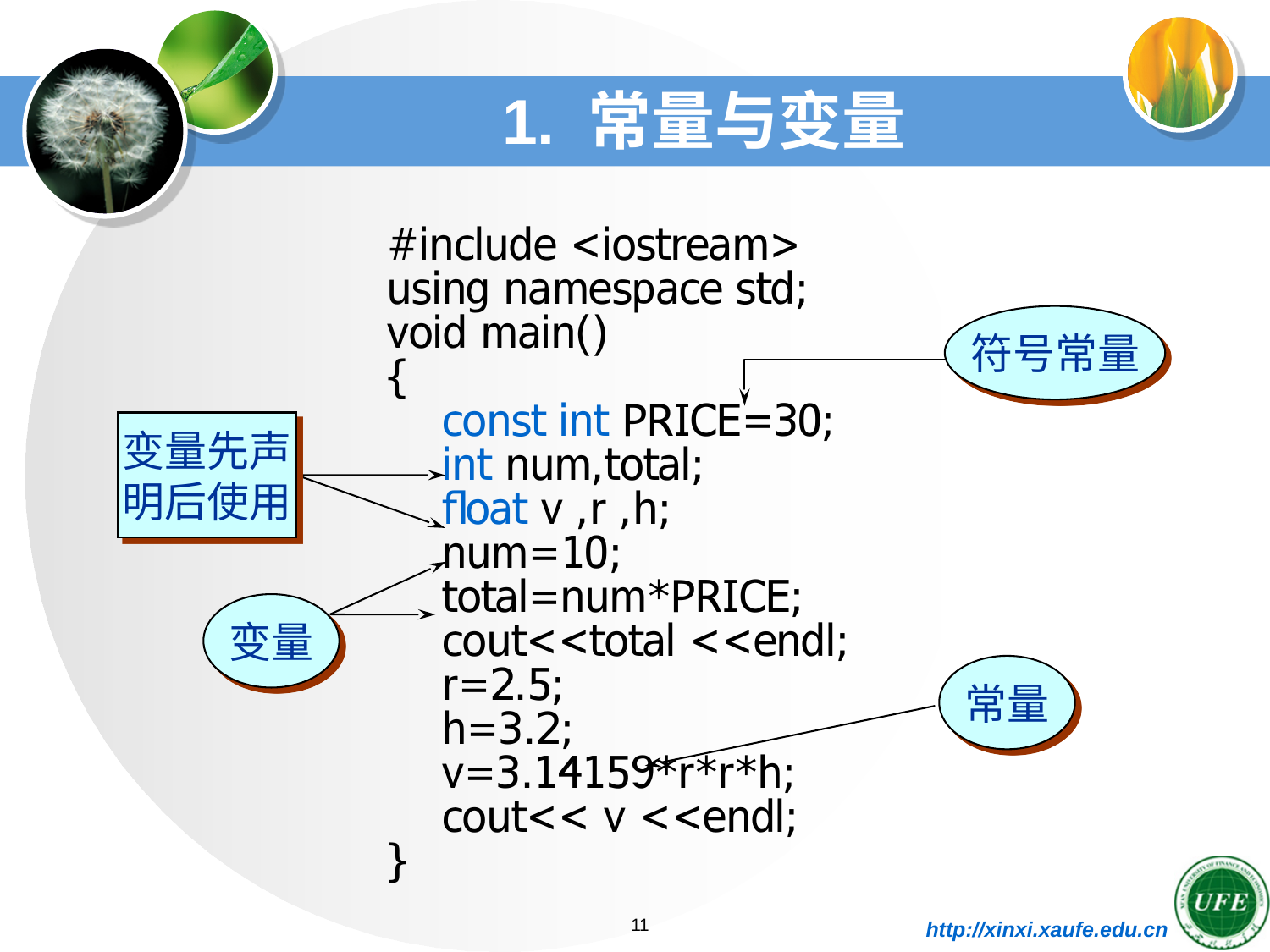

1. 常量与变量
#include <iostream>
using namespace std;
void main()
{
    const int PRICE=30;
    int num,total;
    float v ,r ,h;
    num=10;
    total=num*PRICE;
    cout<<total <<endl;
    r=2.5;
    h=3.2;
    v=3.14159*r*r*h;
    cout<< v <<endl;
}
符号常量

变量先声
明后使用

变量

常量

11
http://xinxi.xaufe.edu.cn